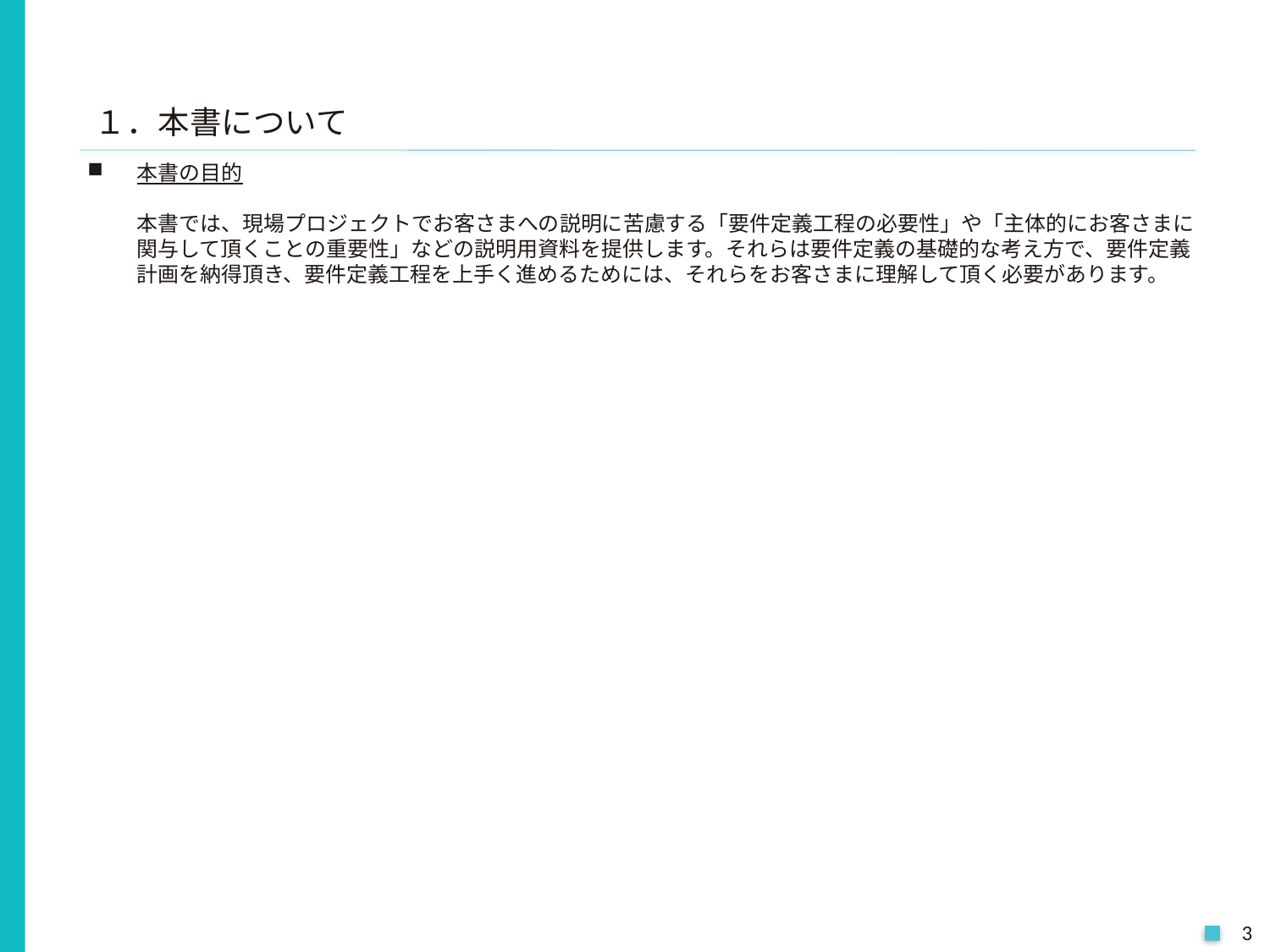

１．本書について
本書の目的
本書では、現場プロジェクトでお客さまへの説明に苦慮する「要件定義工程の必要性」や「主体的にお客さまに関与して頂くことの重要性」などの説明用資料を提供します。それらは要件定義の基礎的な考え方で、要件定義計画を納得頂き、要件定義工程を上手く進めるためには、それらをお客さまに理解して頂く必要があります。
3